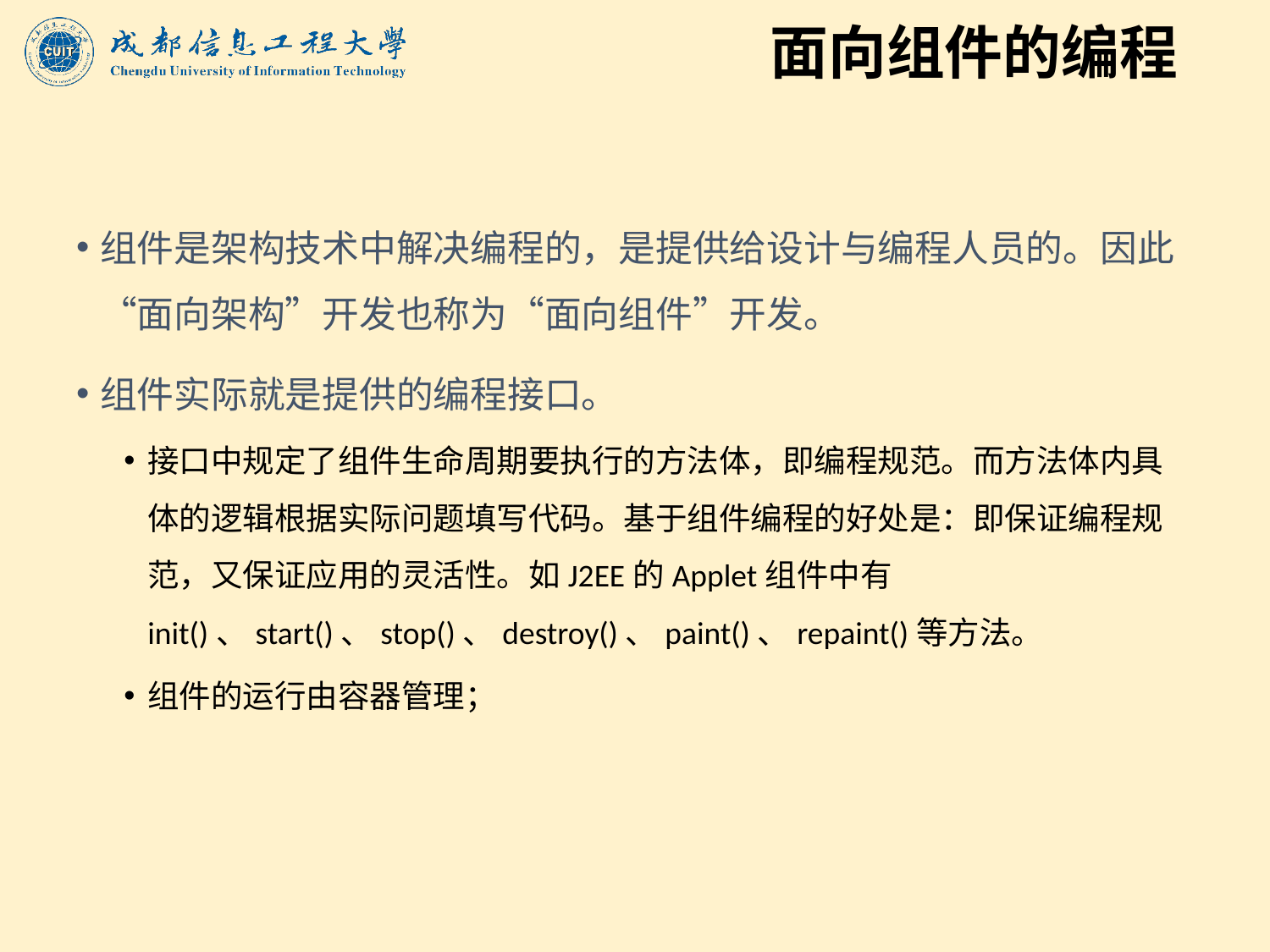

# 面向组件的编程
组件是架构技术中解决编程的，是提供给设计与编程人员的。因此 “面向架构”开发也称为“面向组件”开发。
组件实际就是提供的编程接口。
接口中规定了组件生命周期要执行的方法体，即编程规范。而方法体内具体的逻辑根据实际问题填写代码。基于组件编程的好处是：即保证编程规范，又保证应用的灵活性。如J2EE的Applet组件中有init()、start()、stop()、destroy()、paint()、repaint()等方法。
组件的运行由容器管理；